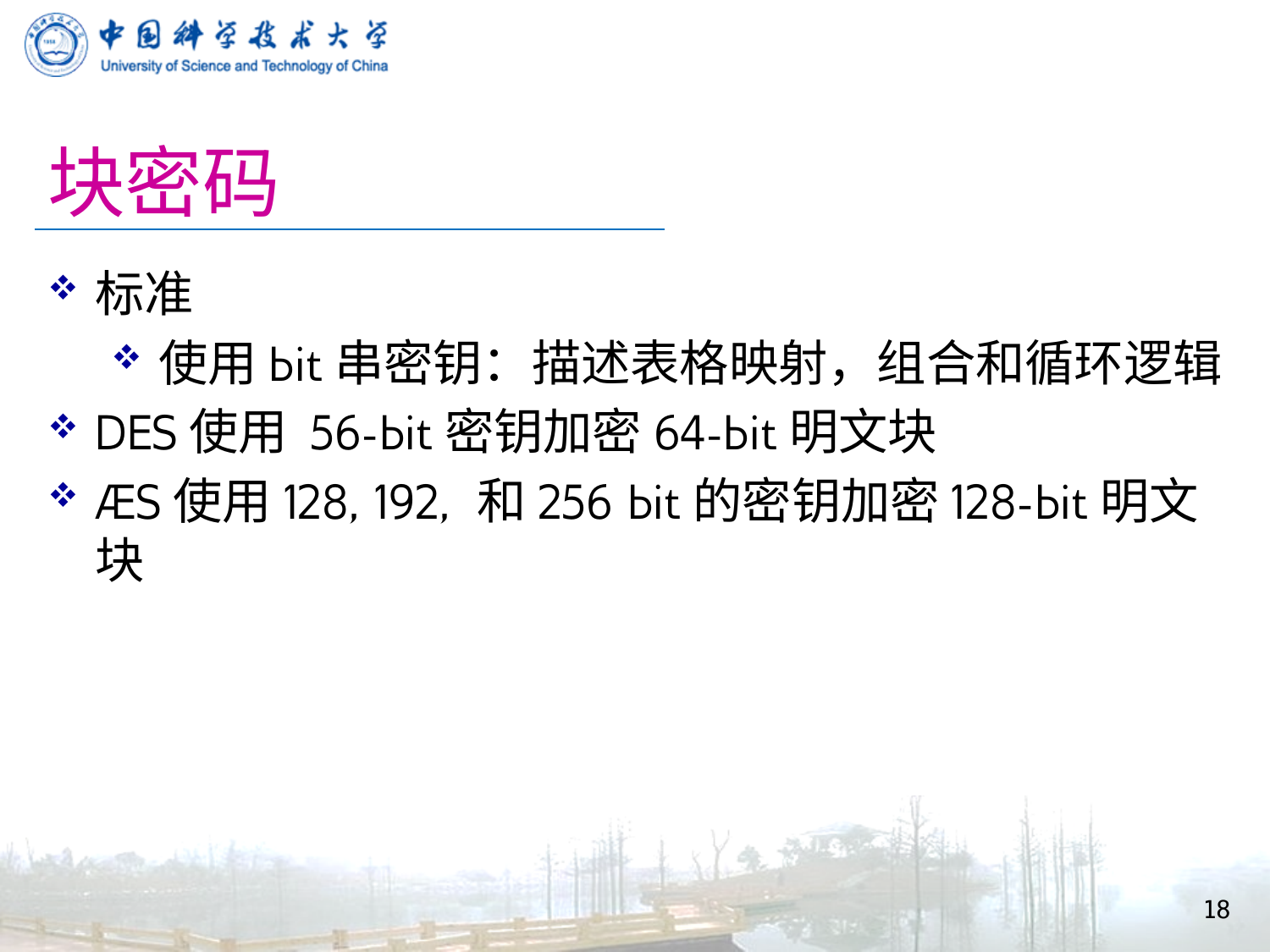

# 块密码
标准
使用bit串密钥：描述表格映射，组合和循环逻辑
DES使用 56-bit密钥加密64-bit明文块
AES使用128, 192, 和256 bit的密钥加密128-bit明文块
18